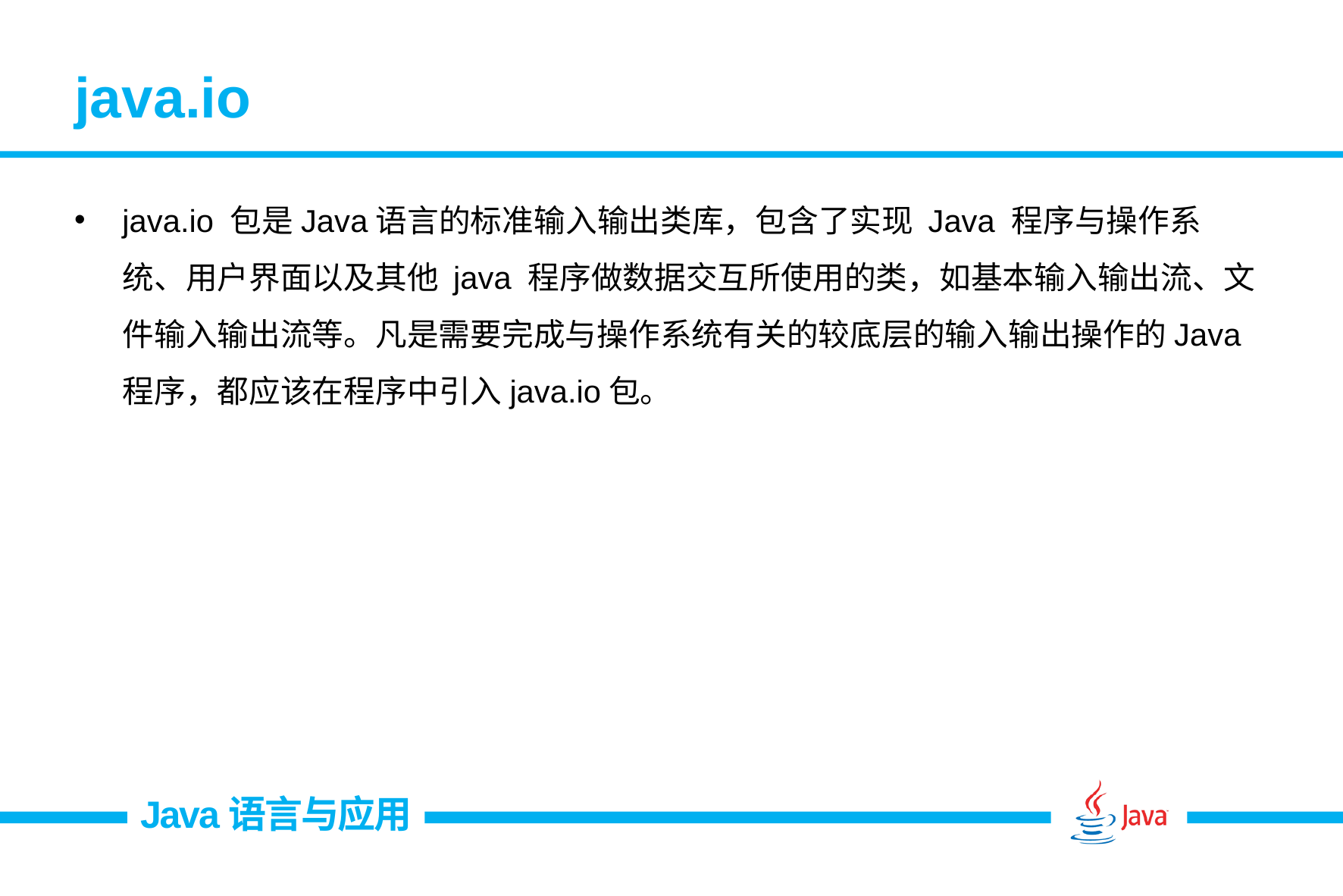

# java.io
java.io 包是Java语言的标准输入输出类库，包含了实现 Java 程序与操作系统、用户界面以及其他 java 程序做数据交互所使用的类，如基本输入输出流、文件输入输出流等。凡是需要完成与操作系统有关的较底层的输入输出操作的Java程序，都应该在程序中引入java.io包。